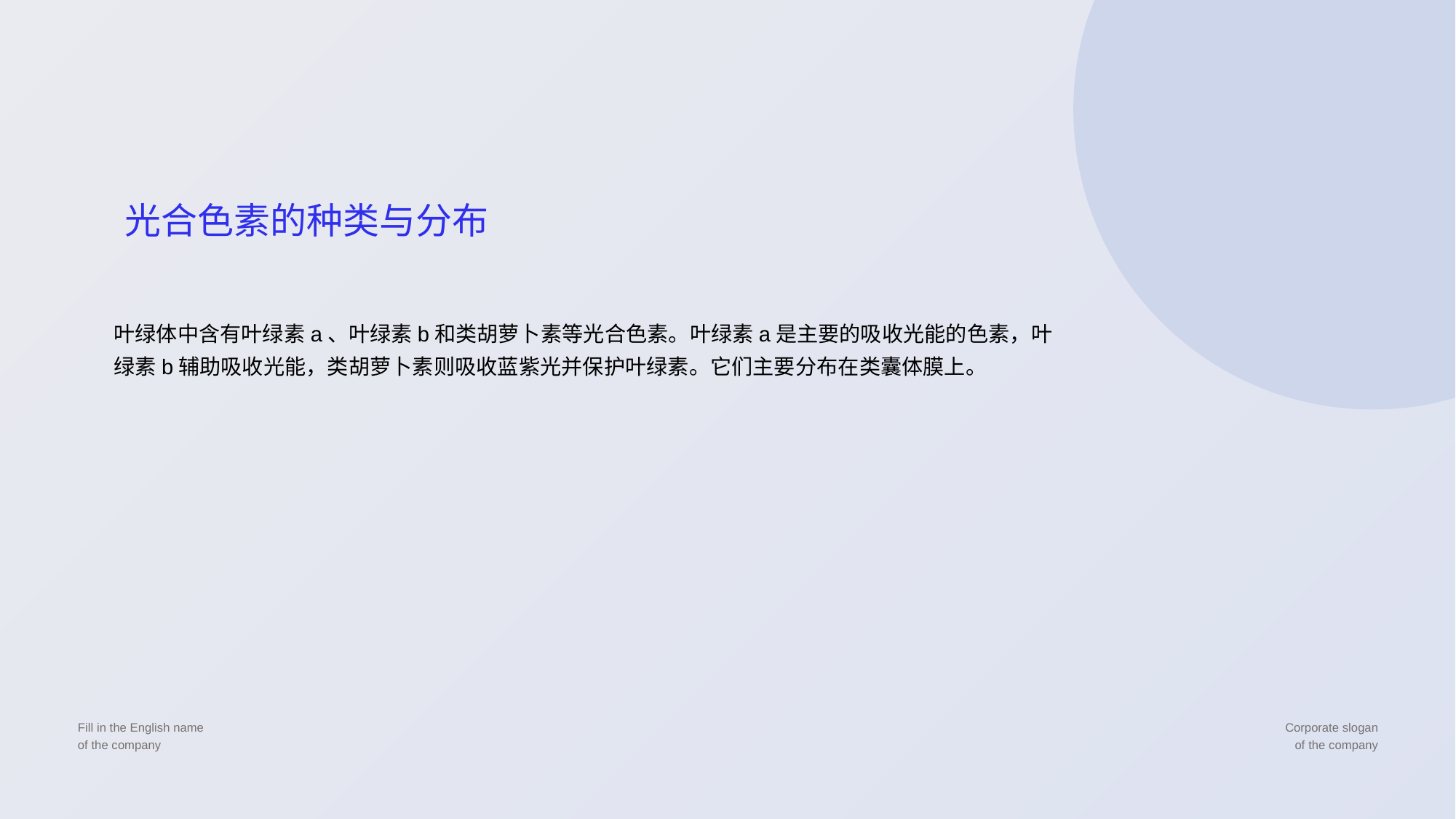

光合色素的种类与分布
叶绿体中含有叶绿素a、叶绿素b和类胡萝卜素等光合色素。叶绿素a是主要的吸收光能的色素，叶绿素b辅助吸收光能，类胡萝卜素则吸收蓝紫光并保护叶绿素。它们主要分布在类囊体膜上。
Fill in the English name
of the company
Corporate slogan
of the company